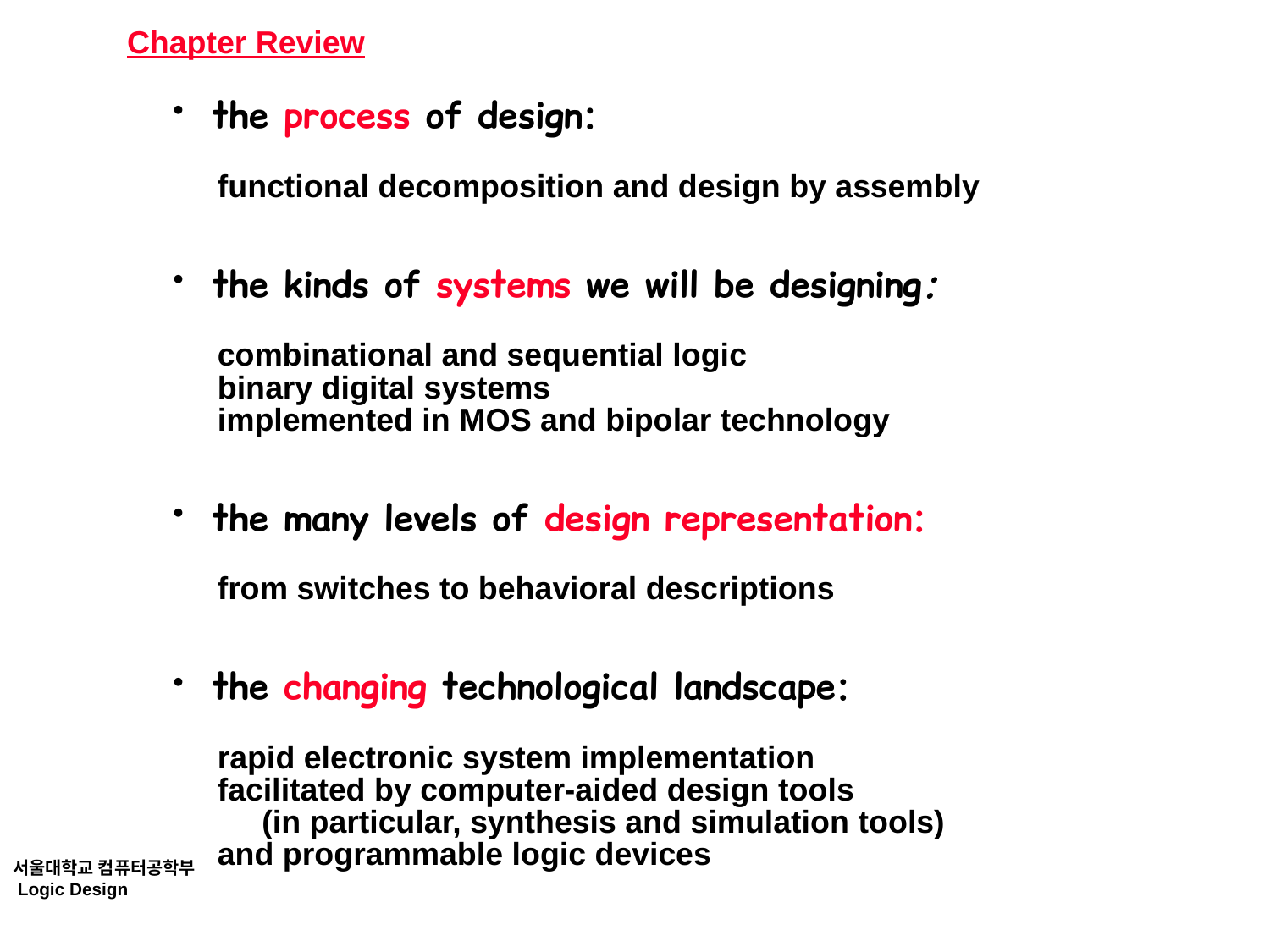

# Chapter Review
 the process of design:

     functional decomposition and design by assembly

 the kinds of systems we will be designing:

     combinational and sequential logic
     binary digital systems
     implemented in MOS and bipolar technology

 the many levels of design representation:

     from switches to behavioral descriptions

 the changing technological landscape:

     rapid electronic system implementation
     facilitated by computer-aided design tools
          (in particular, synthesis and simulation tools)
     and programmable logic devices
서울대학교 컴퓨터공학부
 Logic Design                                                                                                                                                                                                               Chap1.48